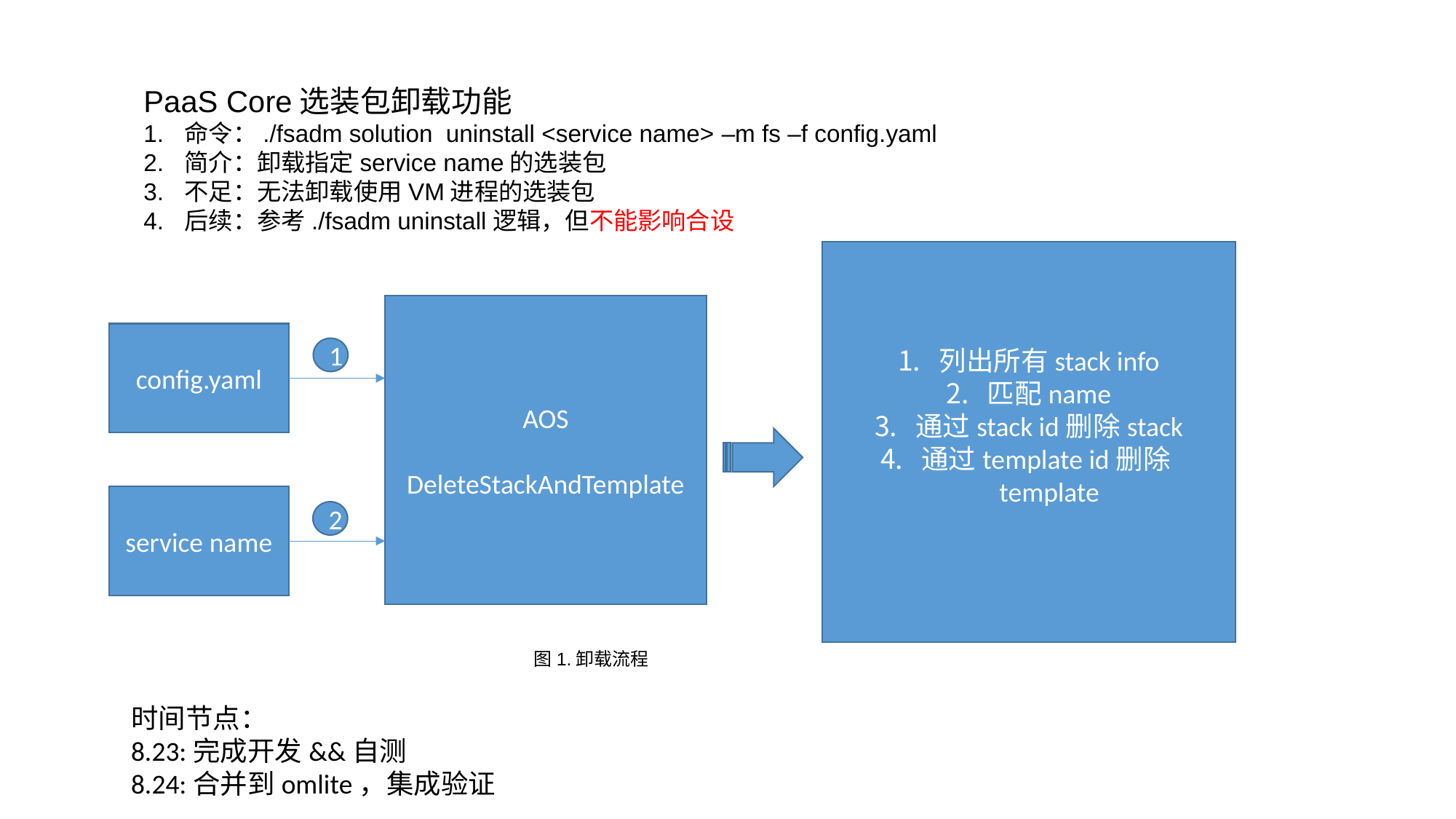

PaaS Core选装包卸载功能
命令：./fsadm solution  uninstall <service name> –m fs –f config.yaml
简介：卸载指定service name的选装包
不足：无法卸载使用VM进程的选装包
后续：参考./fsadm uninstall逻辑，但不能影响合设
列出所有stack info
匹配name
通过stack id删除stack
通过template id删除template

AOS

DeleteStackAndTemplate
config.yaml
1

service name
2
图1.卸载流程
时间节点：
8.23:完成开发&&自测
8.24:合并到omlite，集成验证